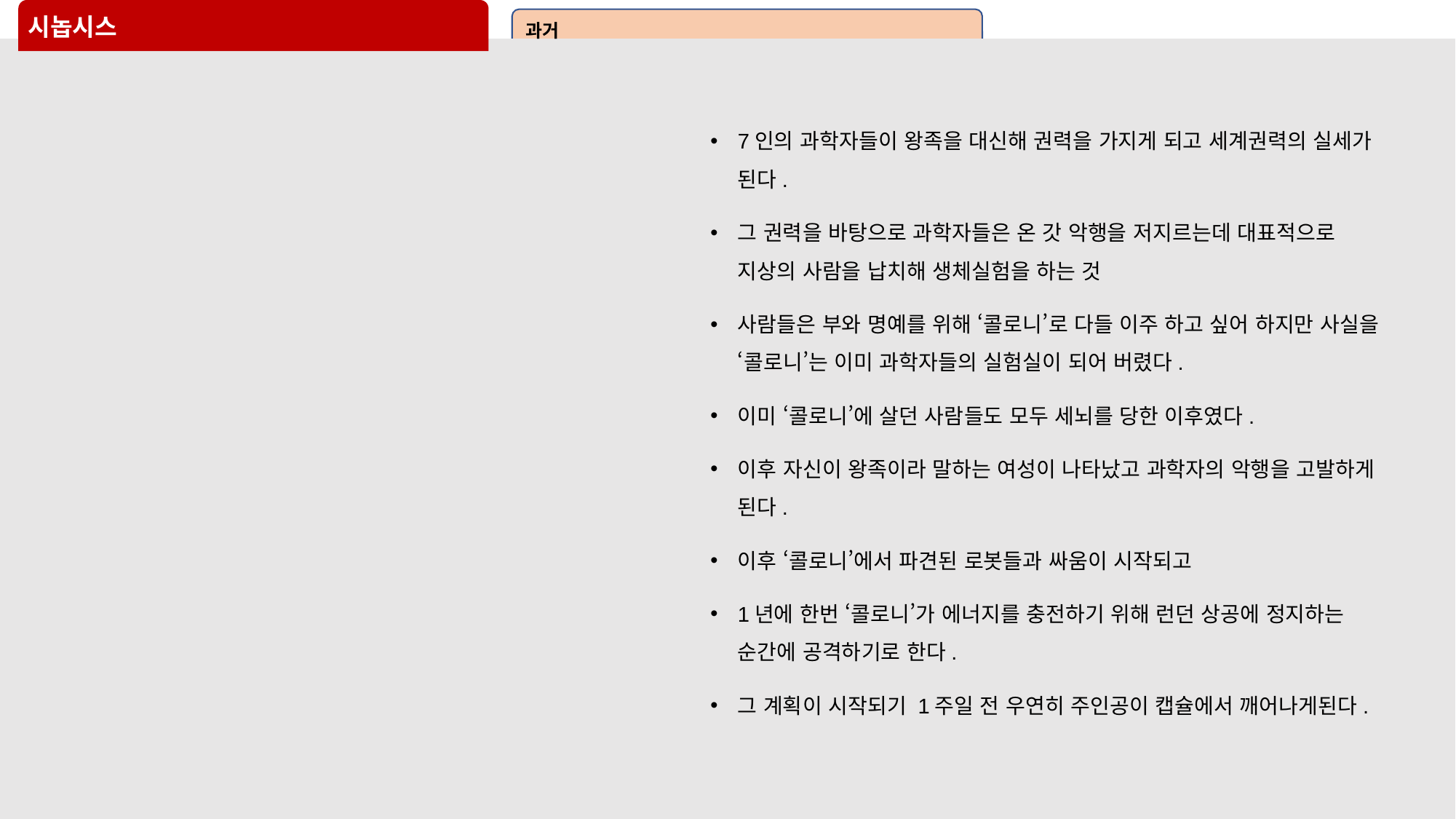

# 시놉시스
과거

7인의 과학자들이 왕족을 대신해 권력을 가지게 되고 세계권력의 실세가 된다.
그 권력을 바탕으로 과학자들은 온 갓 악행을 저지르는데 대표적으로 지상의 사람을 납치해 생체실험을 하는 것
사람들은 부와 명예를 위해 ‘콜로니’로 다들 이주 하고 싶어 하지만 사실을 ‘콜로니’는 이미 과학자들의 실험실이 되어 버렸다.
이미 ‘콜로니’에 살던 사람들도 모두 세뇌를 당한 이후였다.
이후 자신이 왕족이라 말하는 여성이 나타났고 과학자의 악행을 고발하게 된다.
이후 ‘콜로니’에서 파견된 로봇들과 싸움이 시작되고
1년에 한번 ‘콜로니’가 에너지를 충전하기 위해 런던 상공에 정지하는 순간에 공격하기로 한다.
그 계획이 시작되기 1주일 전 우연히 주인공이 캡슐에서 깨어나게된다.